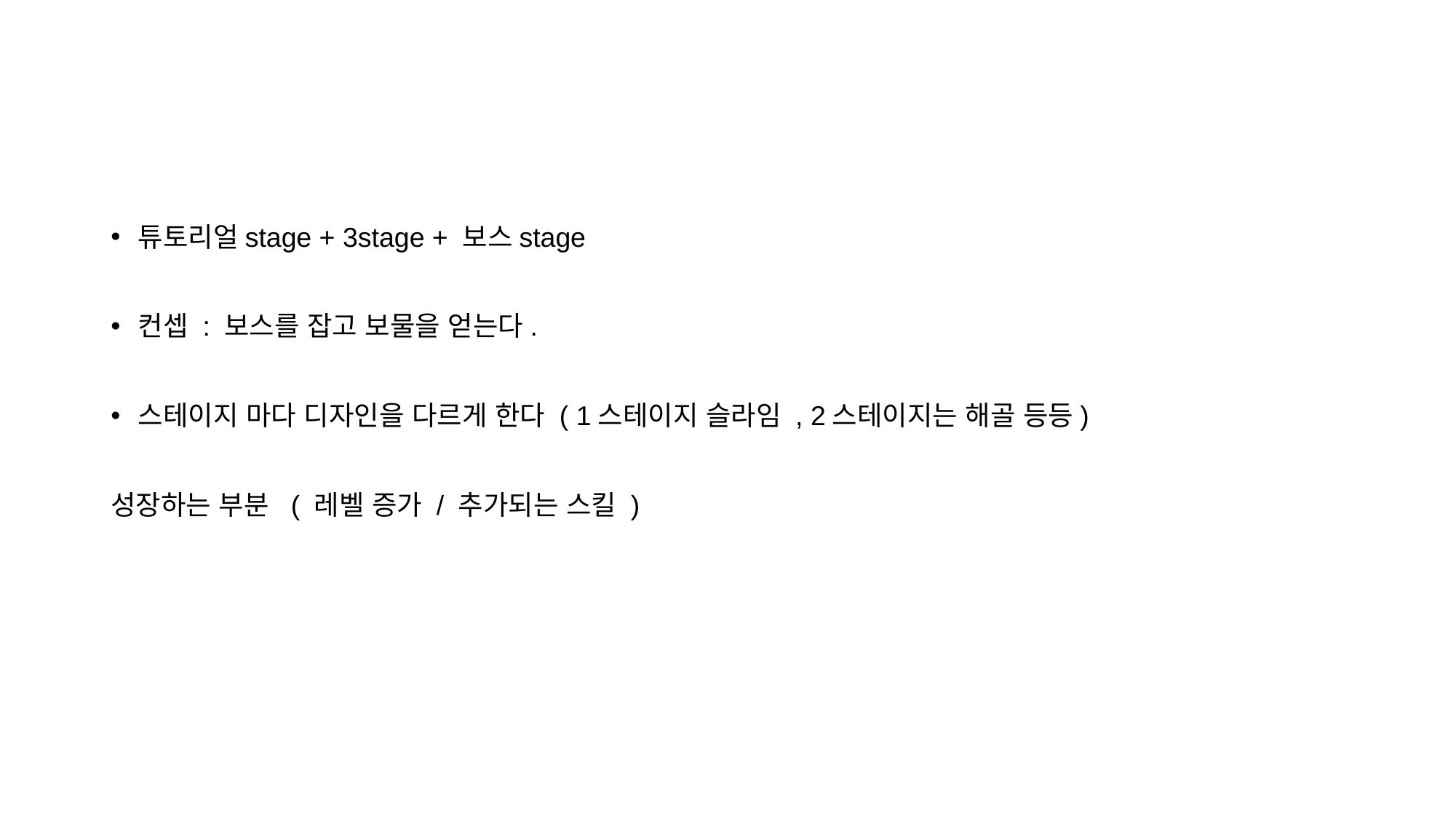

#
튜토리얼stage + 3stage + 보스stage

컨셉 : 보스를 잡고 보물을 얻는다.

스테이지 마다 디자인을 다르게 한다 ( 1스테이지 슬라임 , 2스테이지는 해골 등등)

성장하는 부분  ( 레벨 증가 / 추가되는 스킬 )